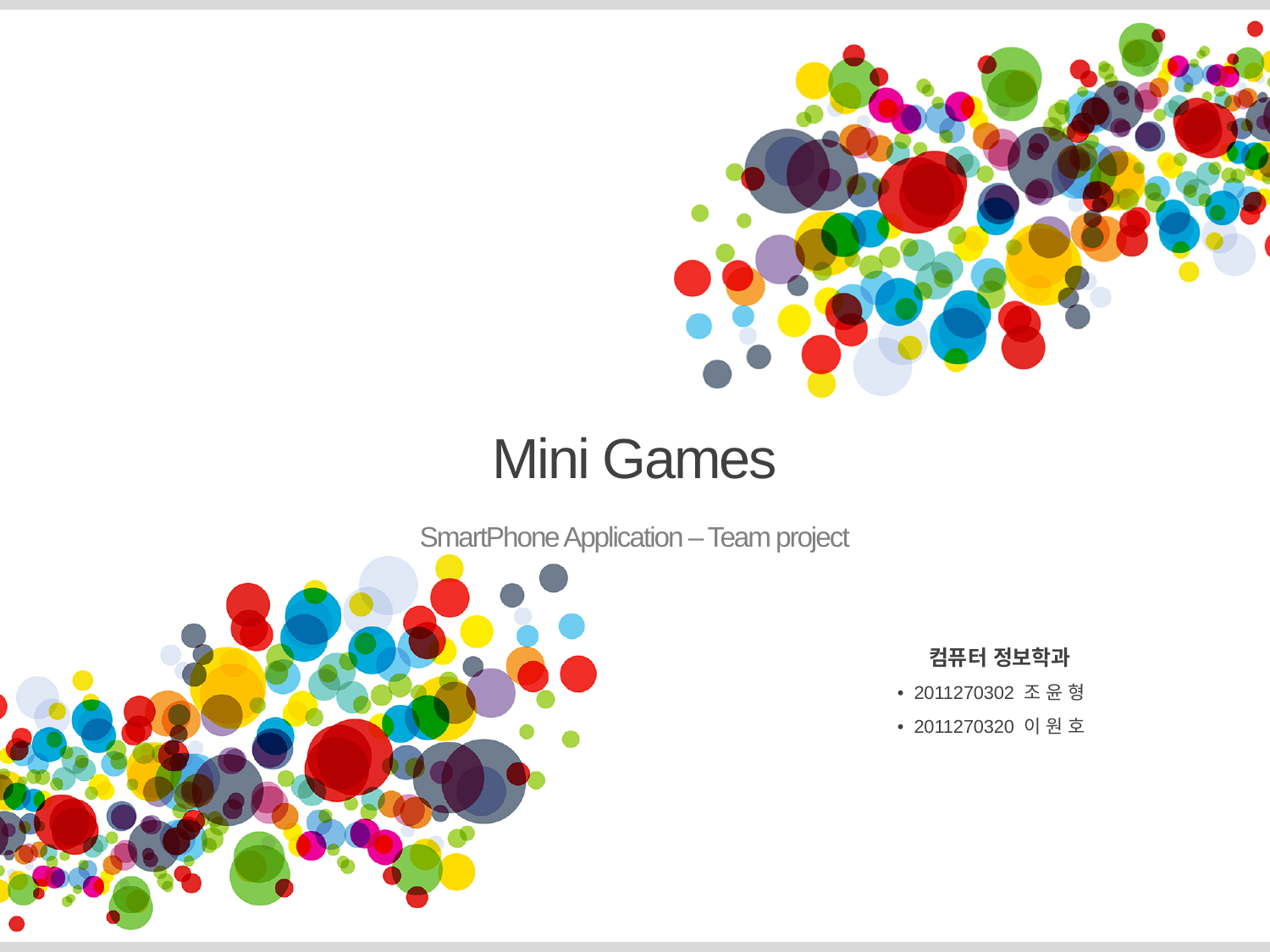

# Mini Games
SmartPhone Application – Team project
컴퓨터 정보학과
•  2011270302 조 윤 형
•  2011270320 이 원 호